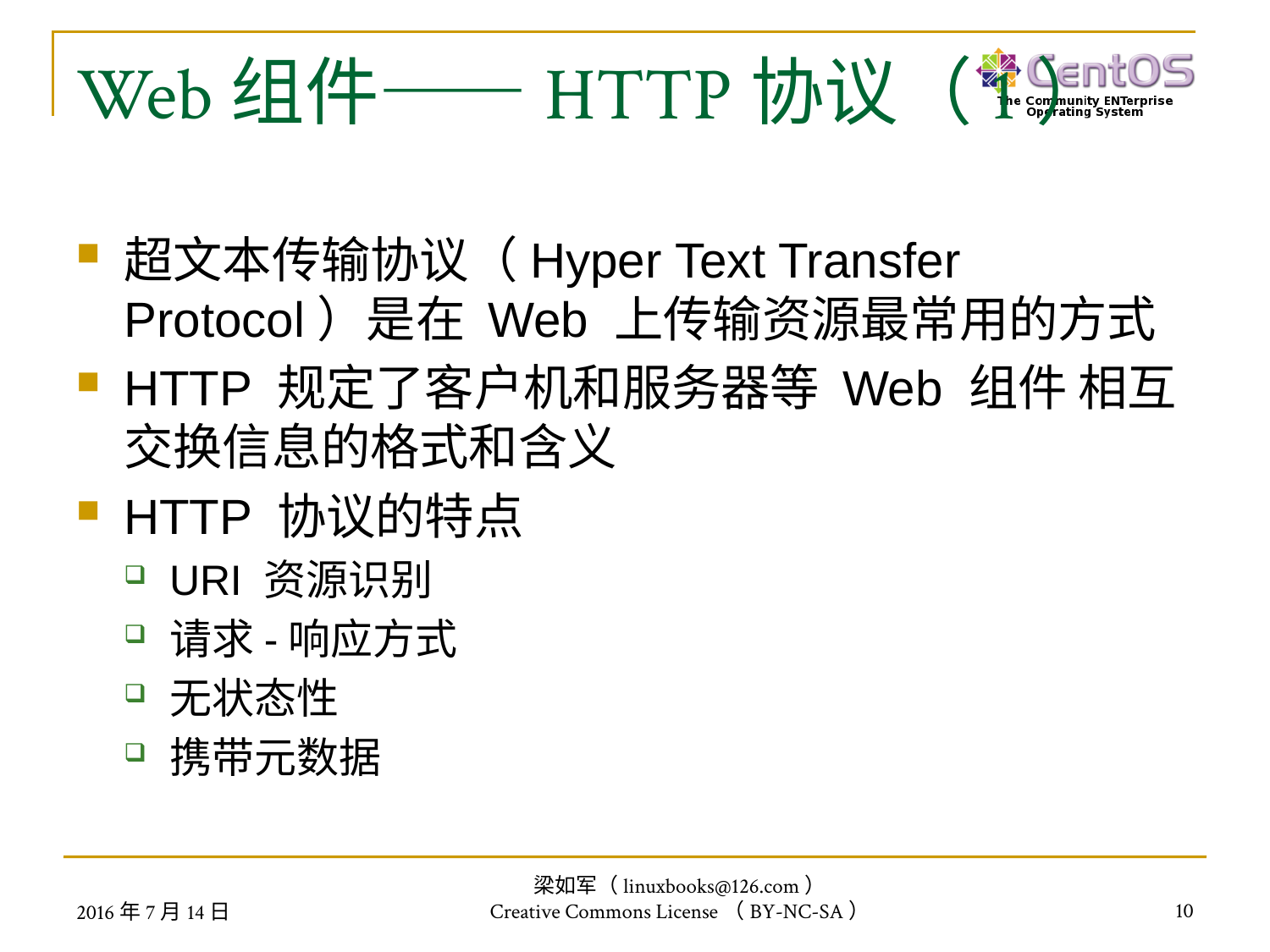

# Web组件——HTTP协议（1）
超文本传输协议（Hyper Text Transfer Protocol）是在 Web 上传输资源最常用的方式
HTTP 规定了客户机和服务器等 Web 组件 相互交换信息的格式和含义
HTTP 协议的特点
URI 资源识别
请求-响应方式
无状态性
携带元数据
梁如军（linuxbooks@126.com）
Creative Commons License（BY-NC-SA）
2016年7月14日
10